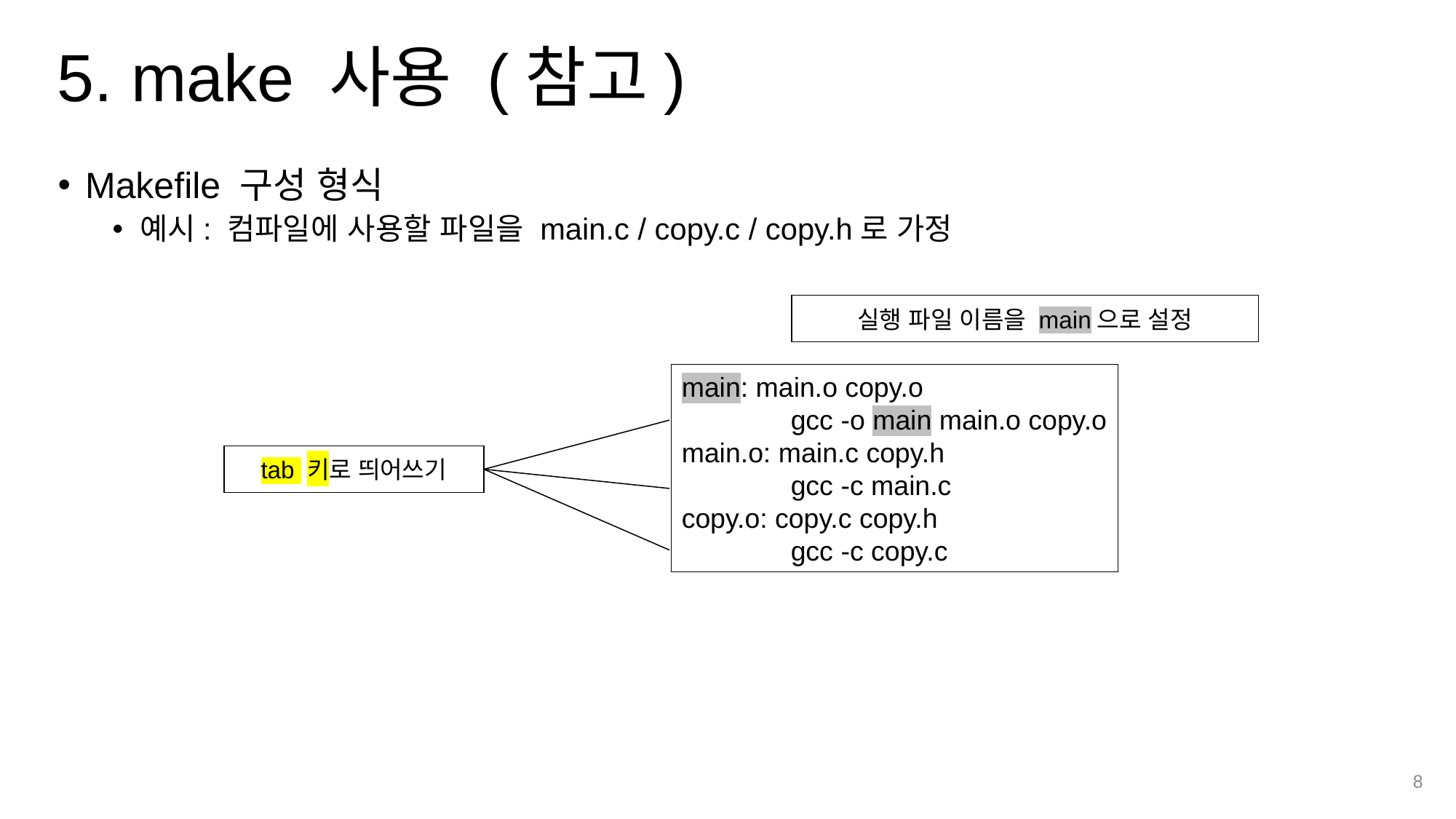

# 5. make 사용 (참고)
Makefile 구성 형식
예시: 컴파일에 사용할 파일을 main.c / copy.c / copy.h로 가정
실행 파일 이름을 main으로 설정
main: main.o copy.o
	gcc -o main main.o copy.o
main.o: main.c copy.h
	gcc -c main.c
copy.o: copy.c copy.h
	gcc -c copy.c
tab 키로 띄어쓰기
8